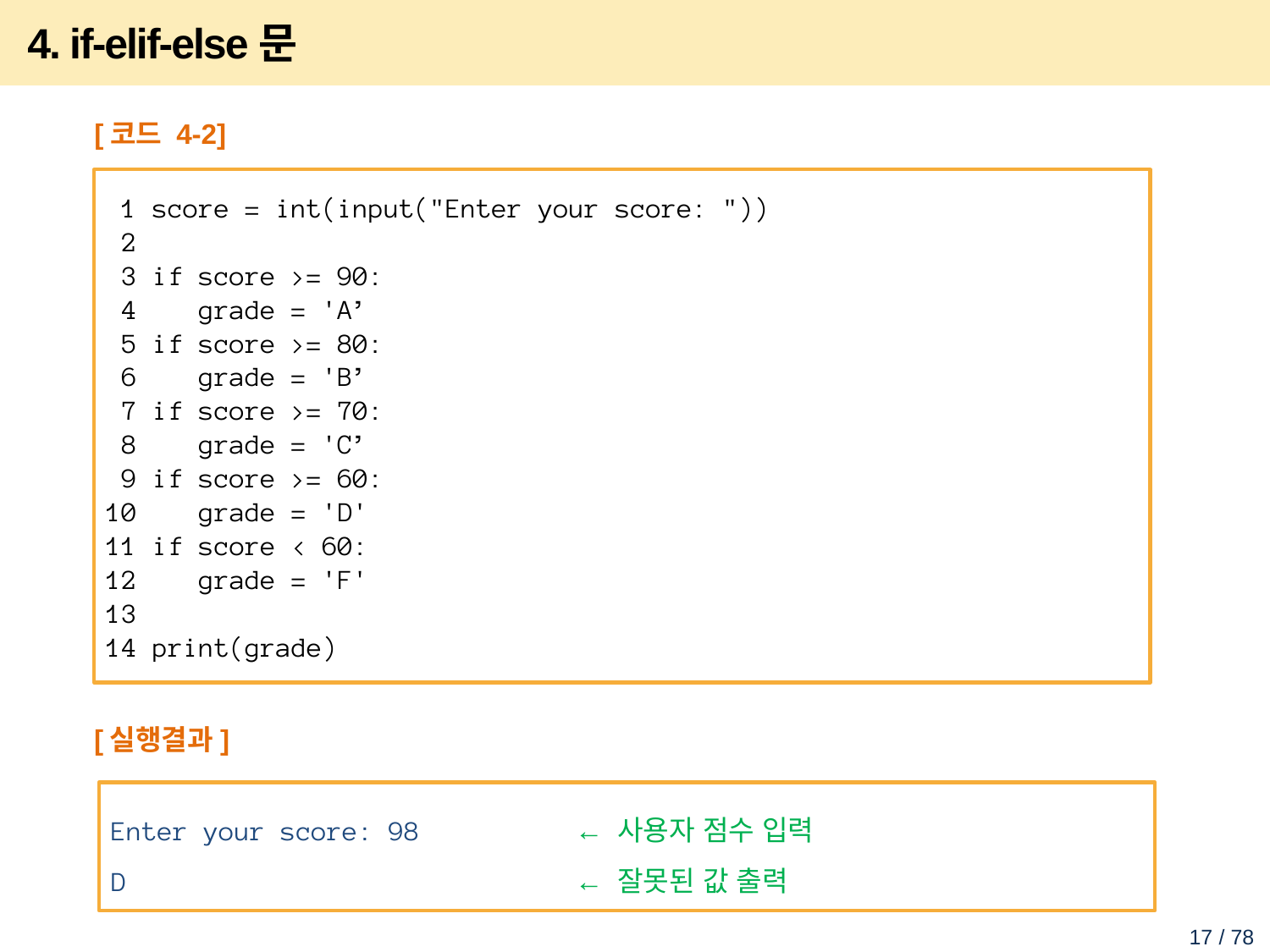

# 4. if-elif-else문
[코드 4-2]
 1 score = int(input("Enter your score: "))
 2
 3 if score >= 90:
 4    grade = 'A’
 5 if score >= 80:
 6    grade = 'B’
 7 if score >= 70:
 8    grade = 'C’
 9 if score >= 60:
10    grade = 'D'
11 if score < 60:
12    grade = 'F'
13
14 print(grade)
[실행결과]
Enter your score: 98          ← 사용자 점수 입력
D                             ← 잘못된 값 출력